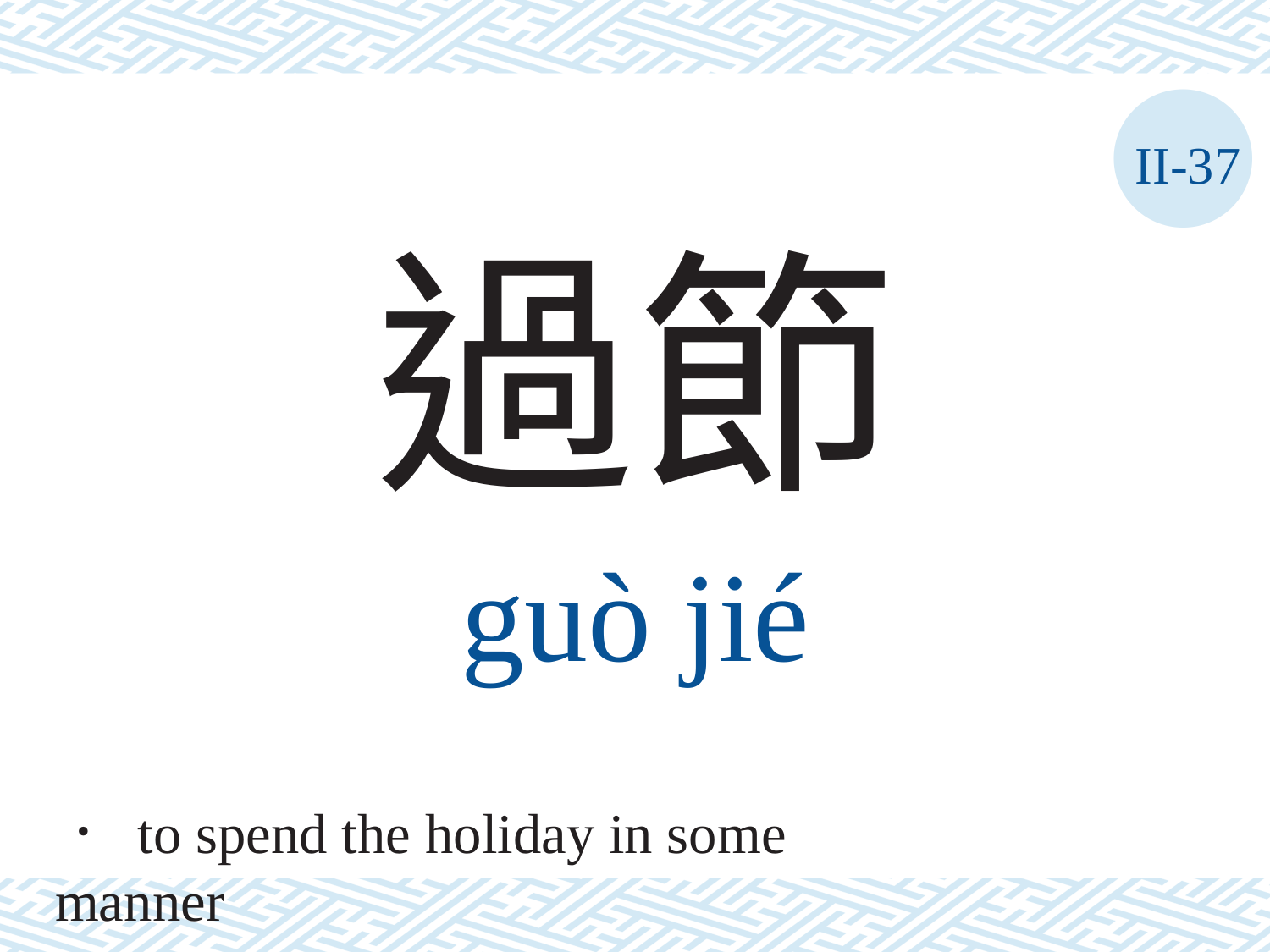

II-37
過節
guò	jié
． to spend the holiday in some manner